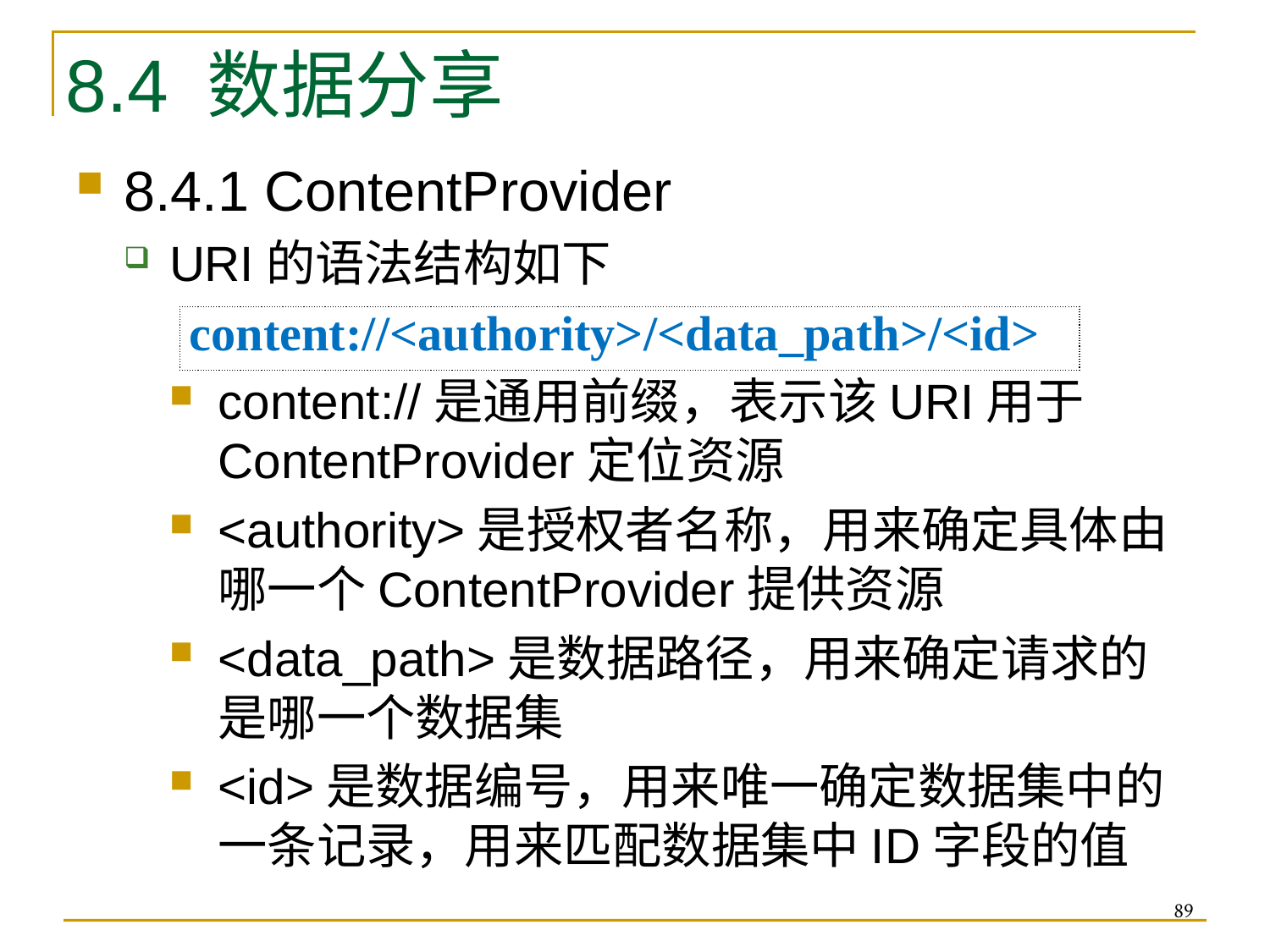

# 8.4 数据分享
8.4.1 ContentProvider
URI的语法结构如下

content://是通用前缀，表示该URI用于ContentProvider定位资源
<authority>是授权者名称，用来确定具体由哪一个ContentProvider提供资源
<data_path>是数据路径，用来确定请求的是哪一个数据集
<id>是数据编号，用来唯一确定数据集中的一条记录，用来匹配数据集中ID字段的值

| content://<authority>/<data\_path>/<id> |
| --- |
89